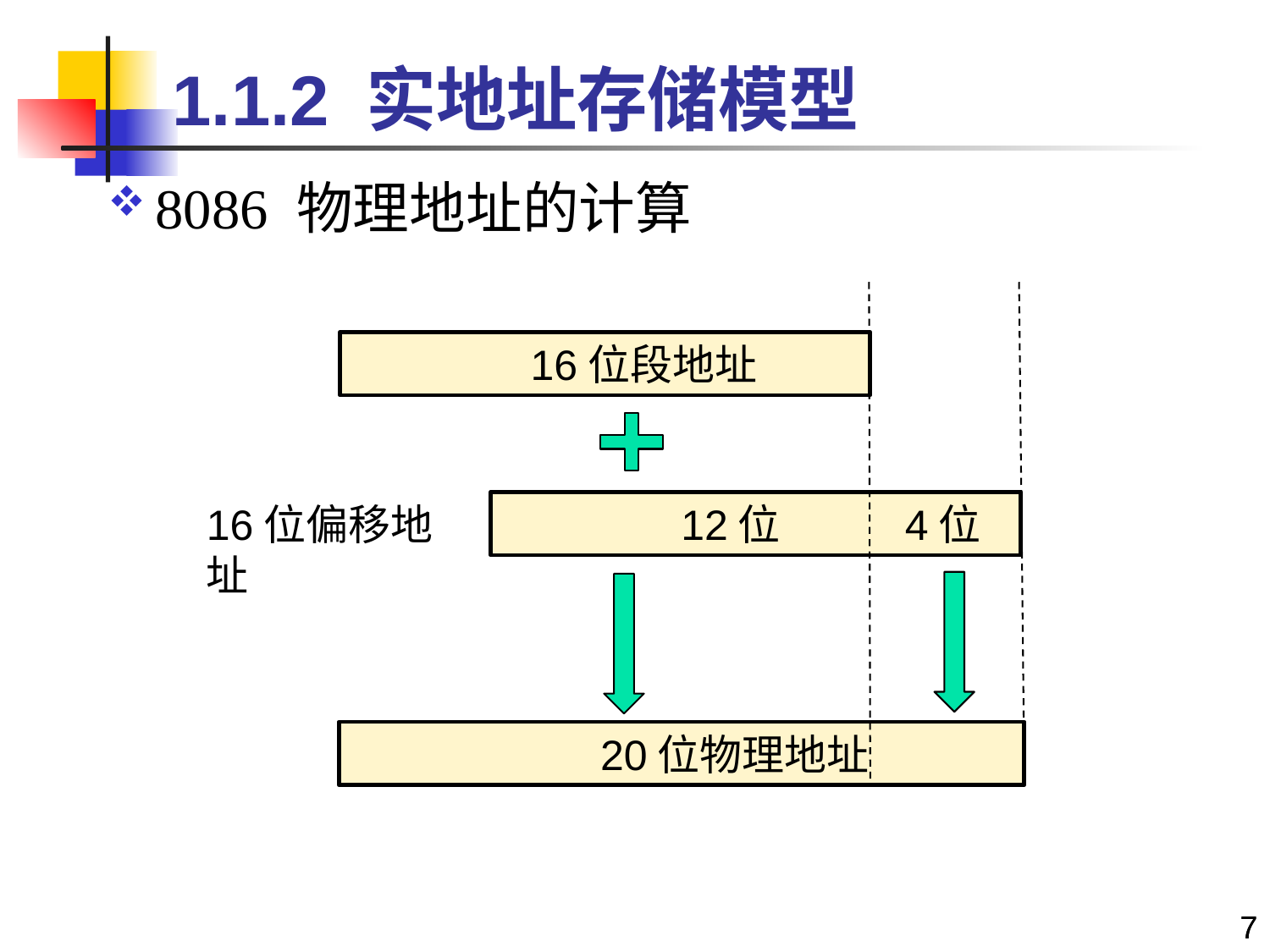

# 1.1.2 实地址存储模型
8086 物理地址的计算
               16位段地址

16位偏移地址
               12位            4位

                     20位物理地址